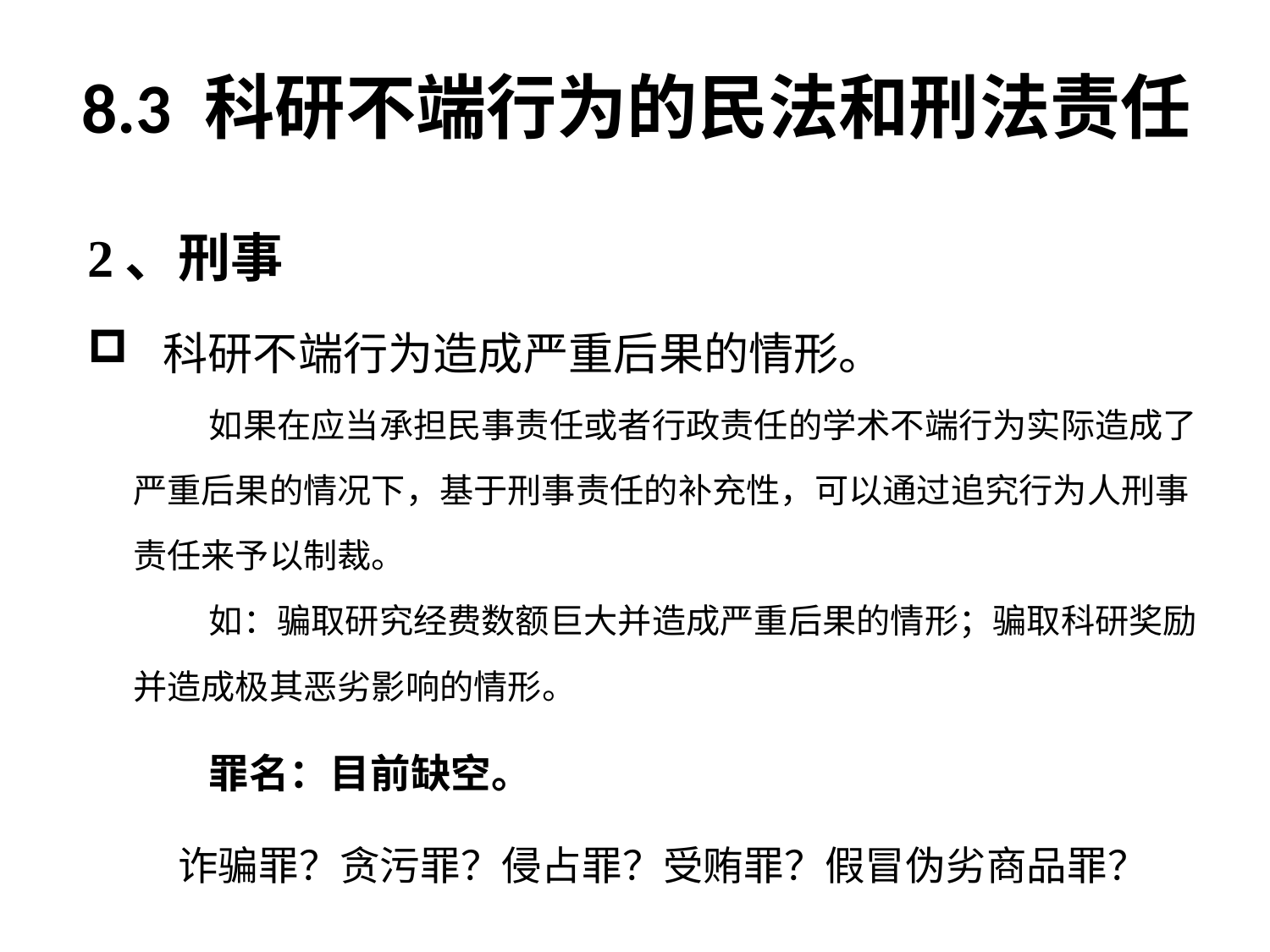

# 8.3 科研不端行为的民法和刑法责任
2、刑事
  科研不端行为造成严重后果的情形。
               如果在应当承担民事责任或者行政责任的学术不端行为实际造成了严重后果的情况下，基于刑事责任的补充性，可以通过追究行为人刑事责任来予以制裁。
               如：骗取研究经费数额巨大并造成严重后果的情形；骗取科研奖励并造成极其恶劣影响的情形。
           罪名：目前缺空。
         诈骗罪？贪污罪？侵占罪？受贿罪？假冒伪劣商品罪？